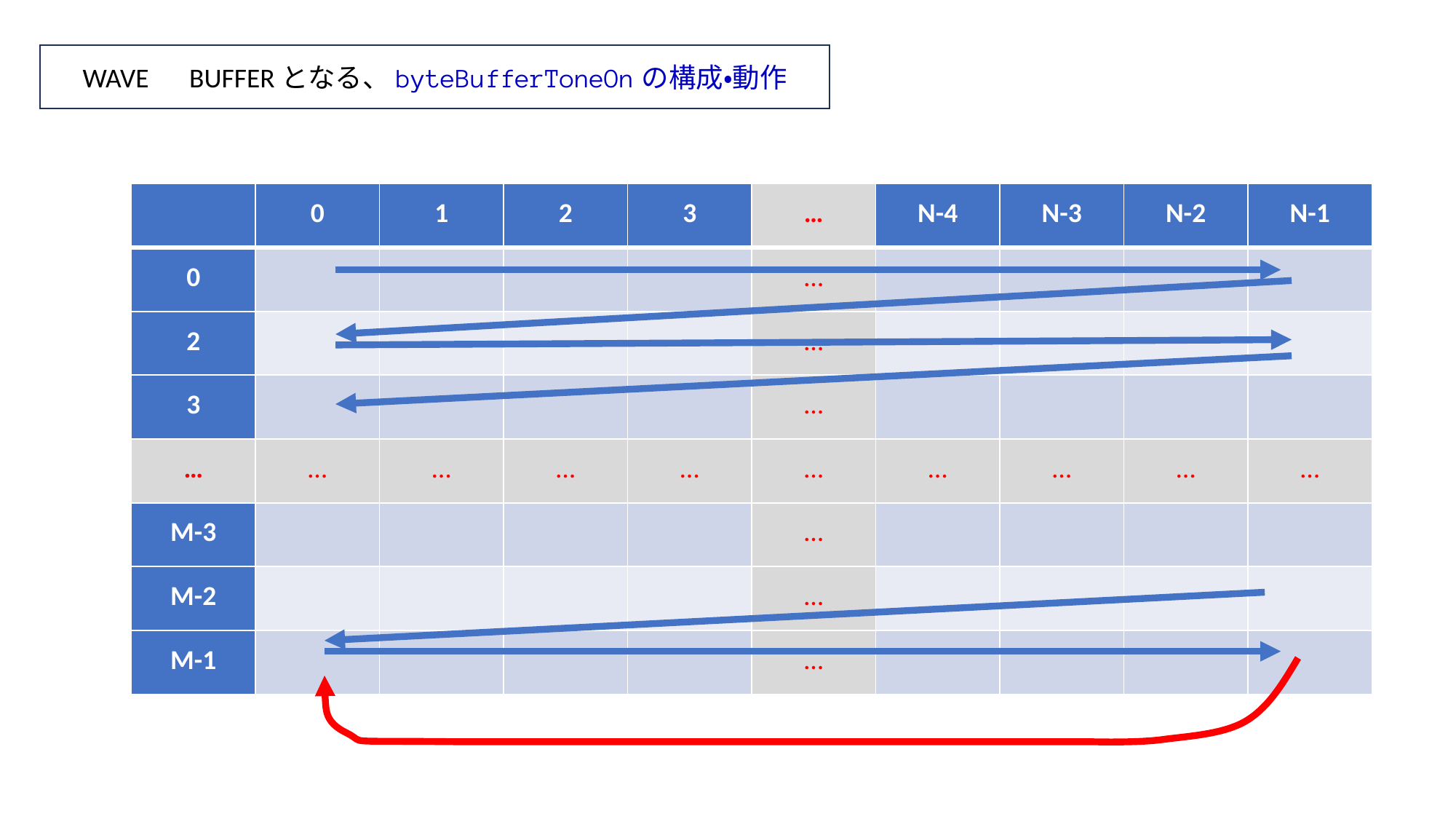

WAVE　BUFFERとなる、byteBufferToneOnの構成・動作
|  | 0 | 1 | 2 | 3 | … | N-4 | N-3 | N-2 | N-1 |
| --- | --- | --- | --- | --- | --- | --- | --- | --- | --- |
| 0 |  |  |  |  | … |  |  |  |  |
| 2 |  |  |  |  | … |  |  |  |  |
| 3 |  |  |  |  | … |  |  |  |  |
| … | … | … | … | … | … | … | … | … | … |
| M-3 |  |  |  |  | … |  |  |  |  |
| M-2 |  |  |  |  | … |  |  |  |  |
| M-1 |  |  |  |  | … |  |  |  |  |